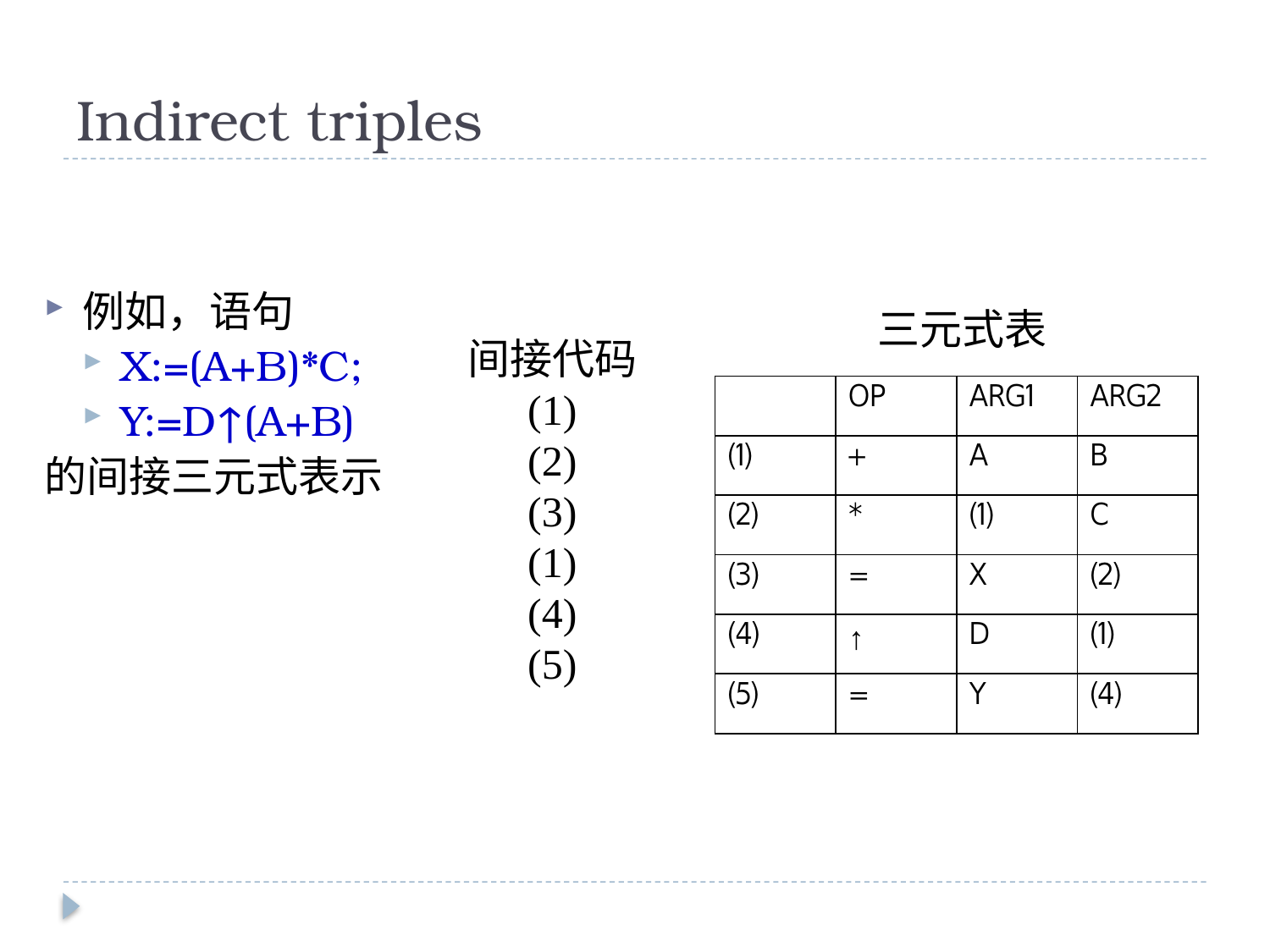

# Indirect triples
例如，语句
X:=(A+B)*C;
Y:=D↑(A+B)
的间接三元式表示
三元式表
间接代码
(1)
(2)
(3)
(1)
(4)
(5)
|  | OP | ARG1 | ARG2 |
| --- | --- | --- | --- |
| (1) | + | A | B |
| (2) | \* | (1) | C |
| (3) | = | X | (2) |
| (4) | ↑ | D | (1) |
| (5) | = | Y | (4) |
26